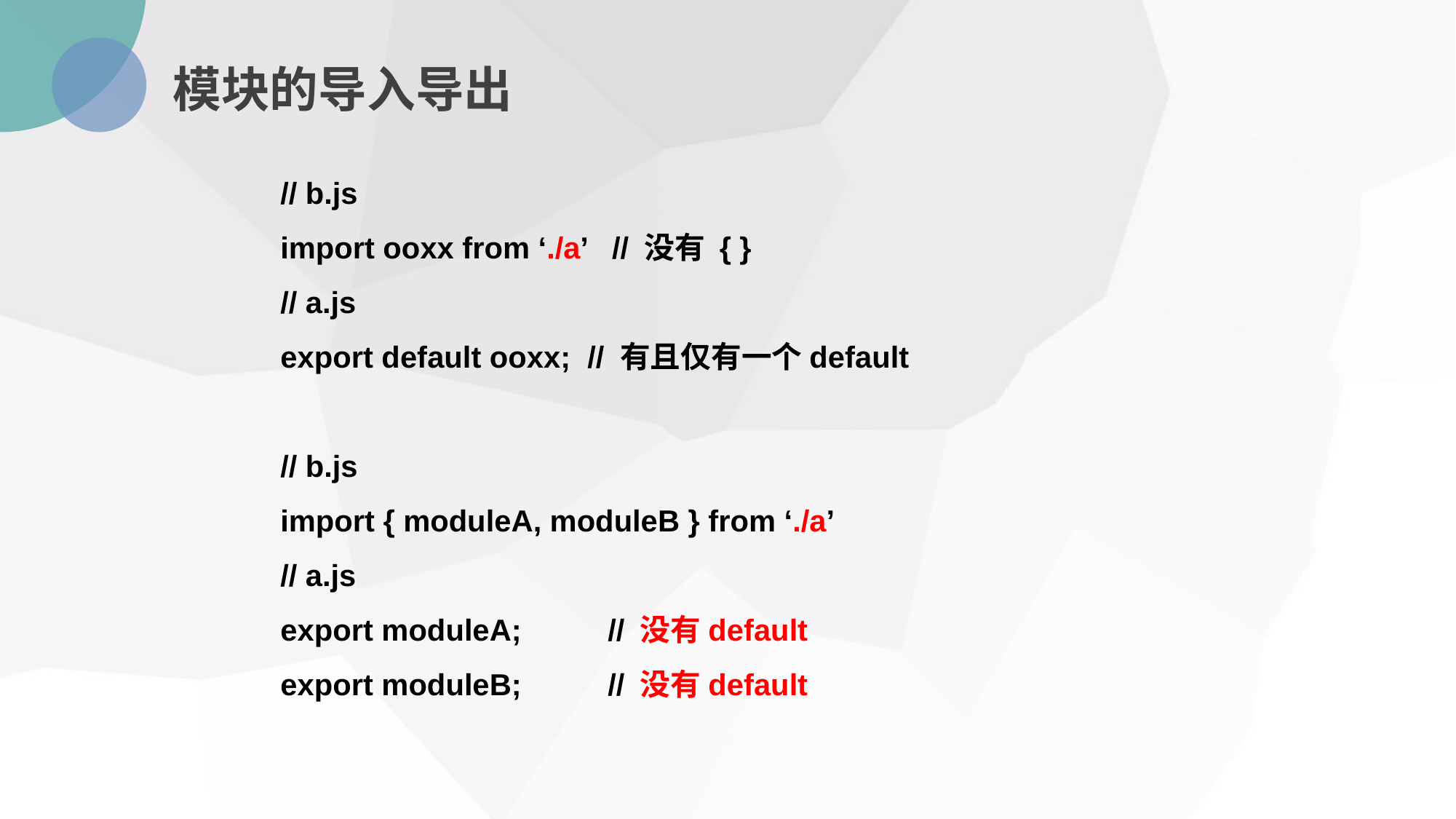

模块的导入导出
// b.js
import ooxx from ‘./a’   // 没有 { }
// a.js
export default ooxx;  // 有且仅有一个default

// b.js
import { moduleA, moduleB } from ‘./a’
// a.js
export moduleA;	// 没有default
export moduleB; 	// 没有default